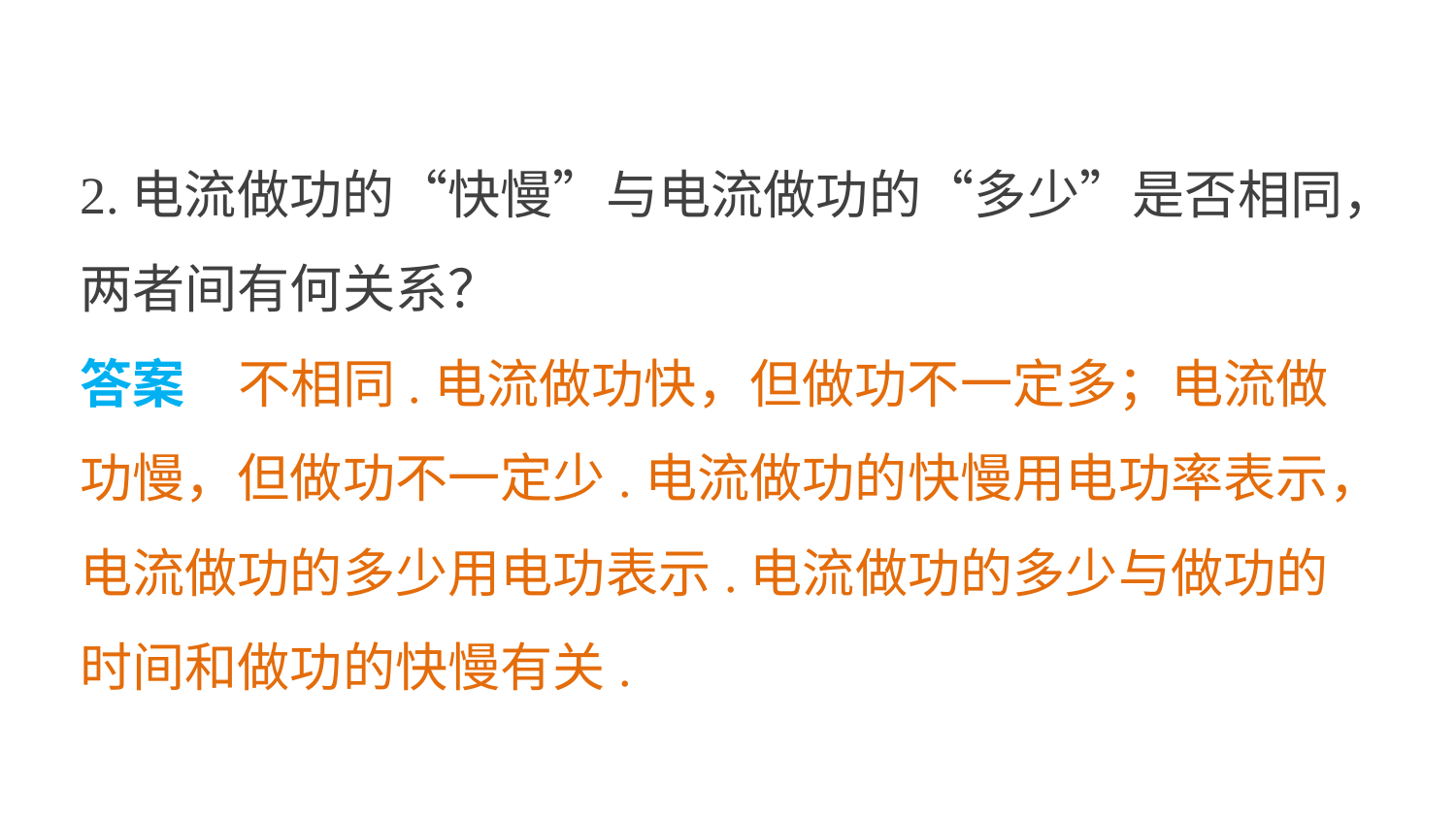

2.电流做功的“快慢”与电流做功的“多少”是否相同，两者间有何关系？
答案　不相同.电流做功快，但做功不一定多；电流做功慢，但做功不一定少.电流做功的快慢用电功率表示，电流做功的多少用电功表示.电流做功的多少与做功的时间和做功的快慢有关.